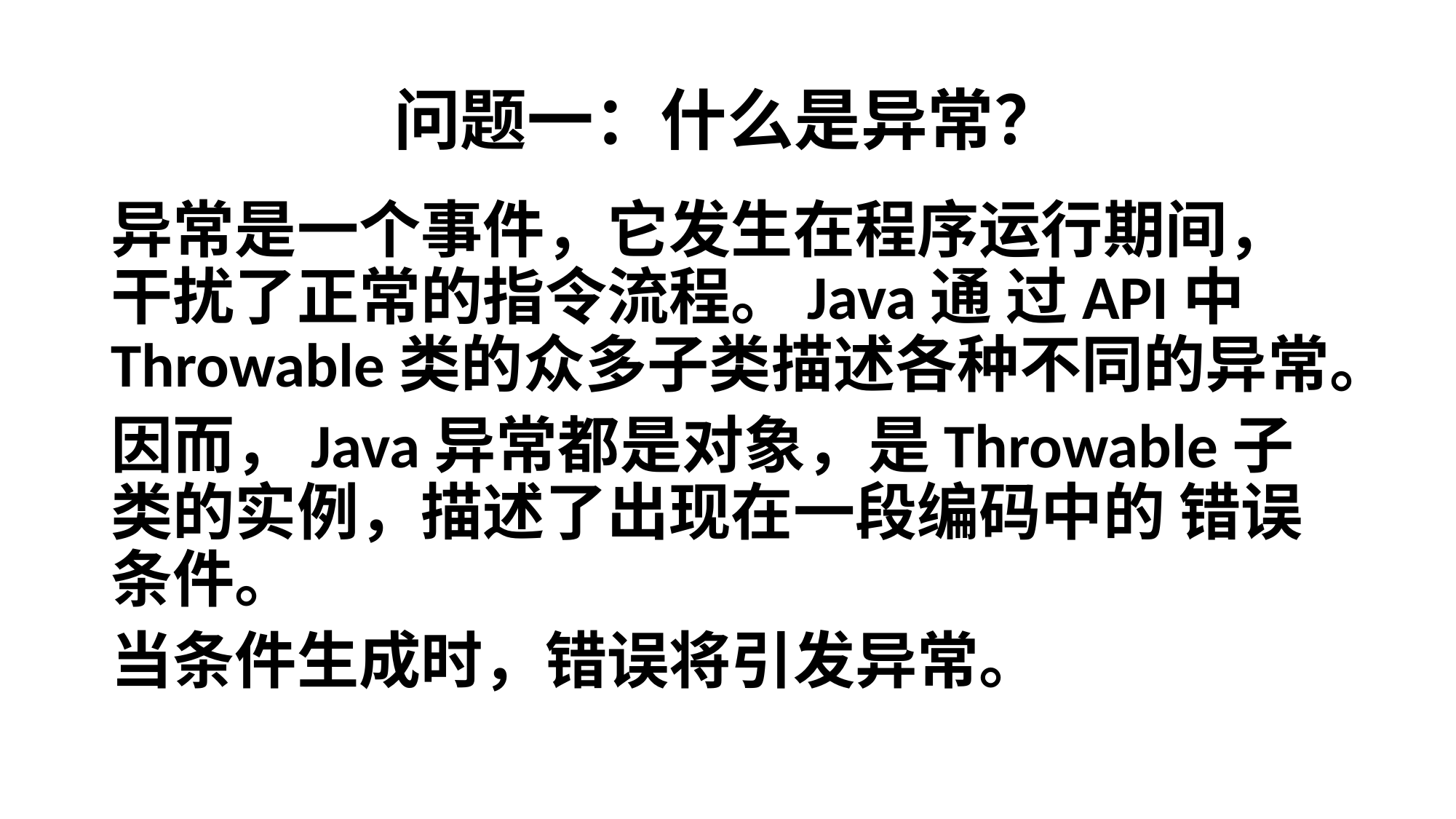

# 问题一：什么是异常？
异常是一个事件，它发生在程序运行期间，干扰了正常的指令流程。Java通 过API中Throwable类的众多子类描述各种不同的异常。
因而，Java异常都是对象，是Throwable子类的实例，描述了出现在一段编码中的 错误条件。
当条件生成时，错误将引发异常。